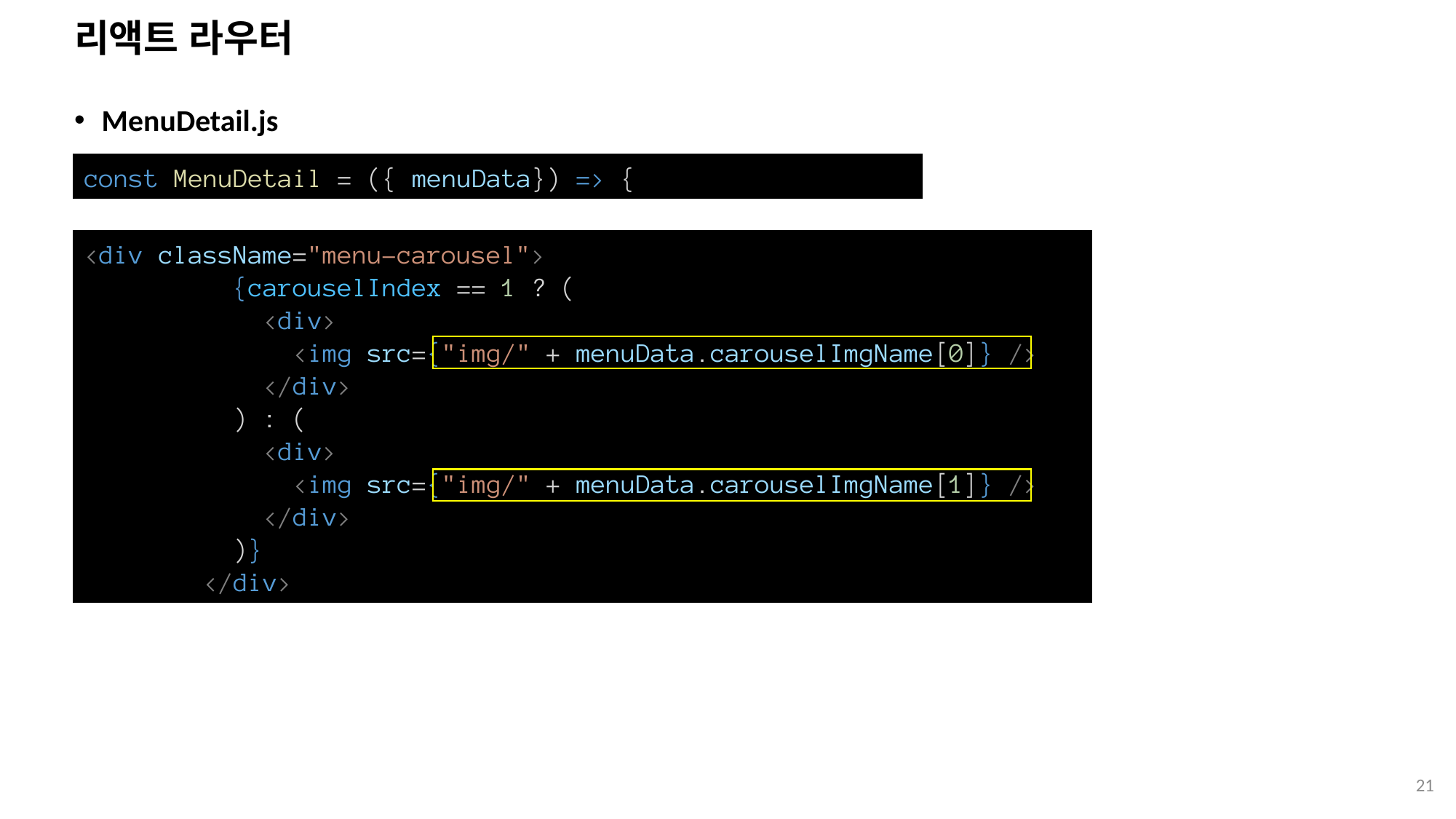

# 리액트 라우터
MenuDetail.js

const MenuDetail = ({ menuData}) => {
<div className="menu-carousel">
          {carouselIndex == 1 ? (
            <div>
              <img src={"img/" + menuData.carouselImgName[0]} />
            </div>
          ) : (
            <div>
              <img src={"img/" + menuData.carouselImgName[1]} />
            </div>
          )}
        </div>

21